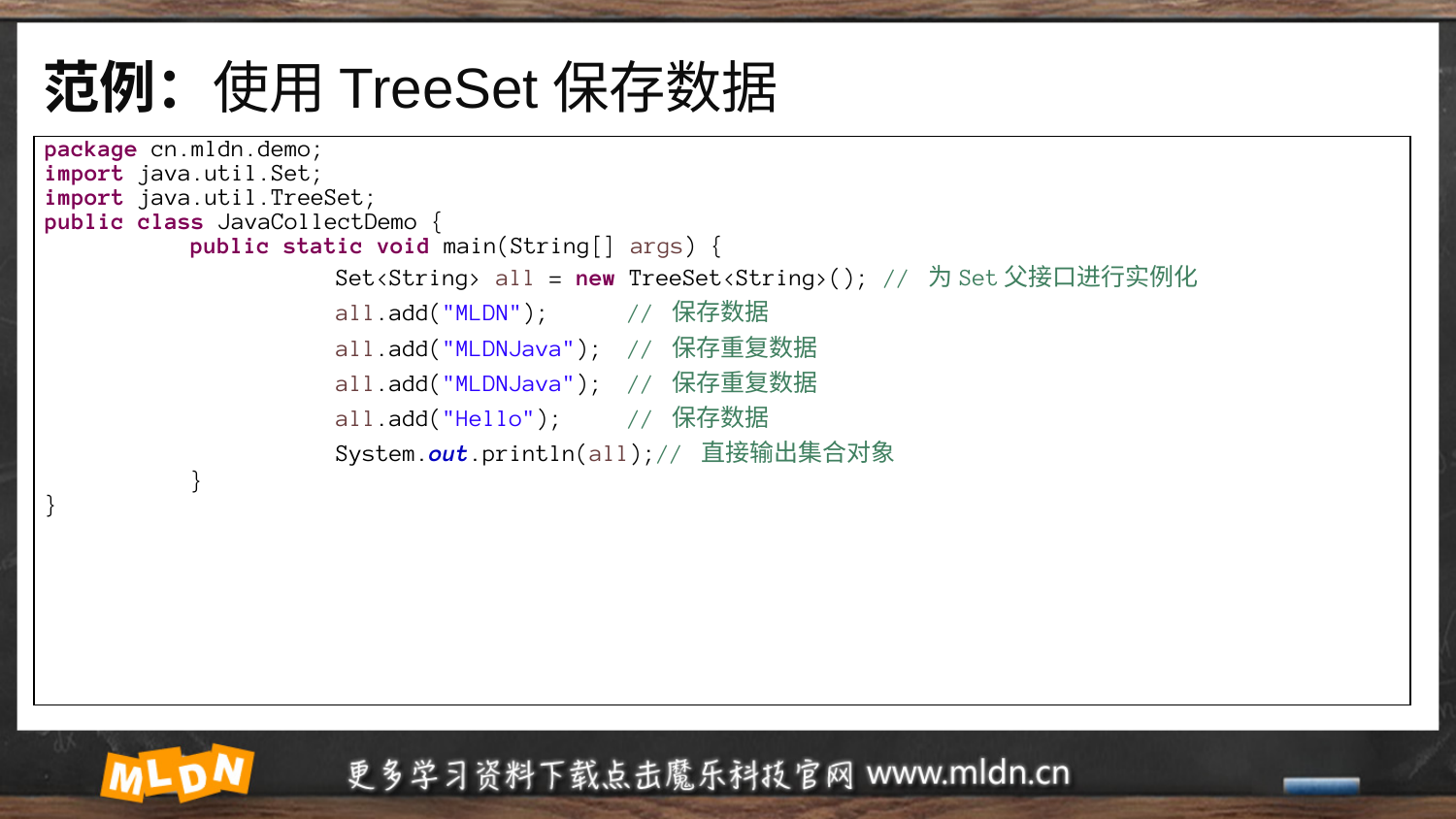

# 范例：使用TreeSet保存数据
| package cn.mldn.demo; import java.util.Set; import java.util.TreeSet; public class JavaCollectDemo { public static void main(String[] args) { Set<String> all = new TreeSet<String>(); // 为Set父接口进行实例化 all.add("MLDN"); // 保存数据 all.add("MLDNJava"); // 保存重复数据 all.add("MLDNJava"); // 保存重复数据 all.add("Hello"); // 保存数据 System.out.println(all);// 直接输出集合对象 } } |
| --- |